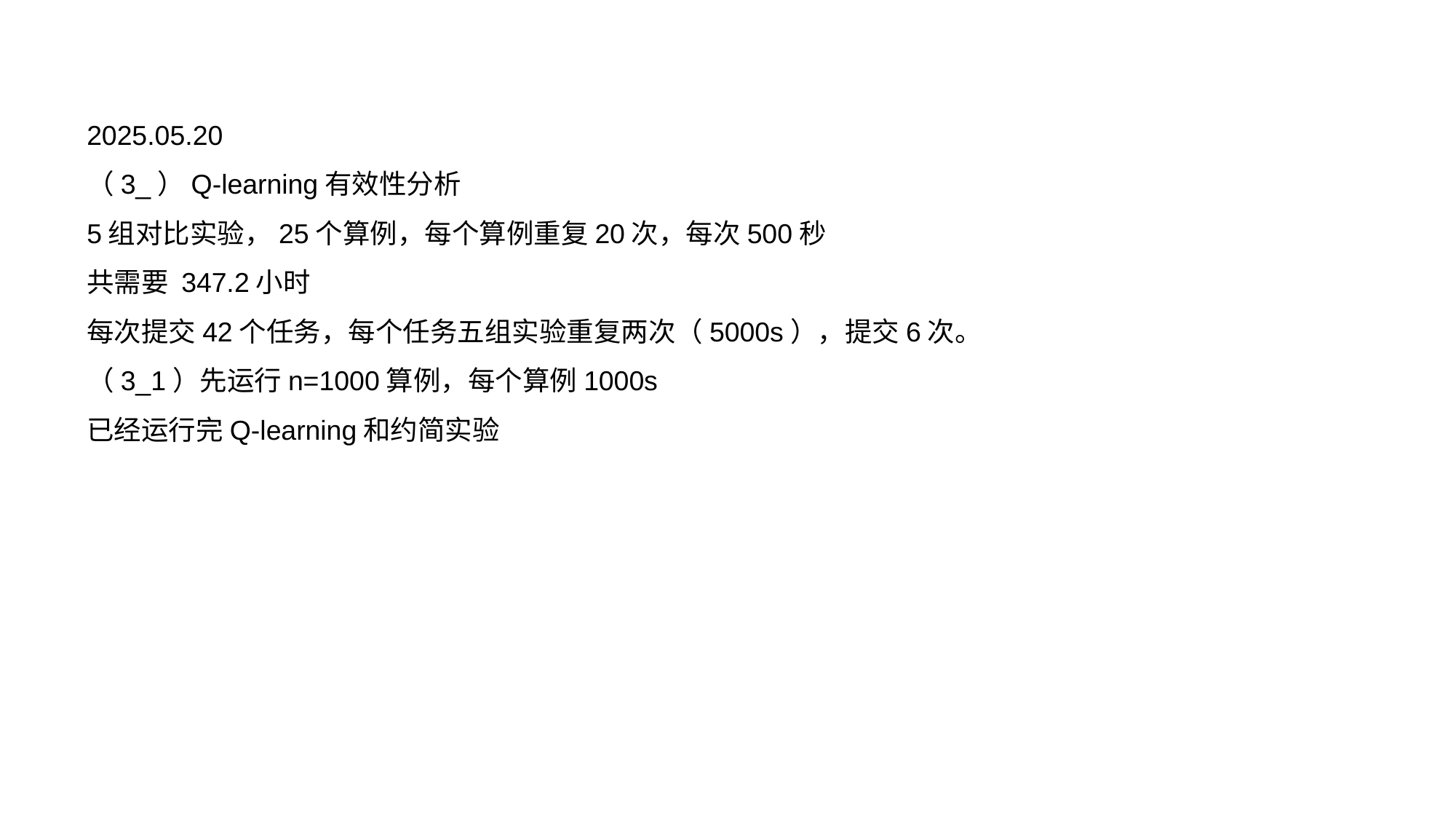

2025.05.20
（3_）Q-learning有效性分析
5组对比实验，25个算例，每个算例重复20次，每次500秒
共需要 347.2小时
每次提交42个任务，每个任务五组实验重复两次（5000s），提交6次。
（3_1）先运行n=1000算例，每个算例1000s
已经运行完Q-learning和约简实验